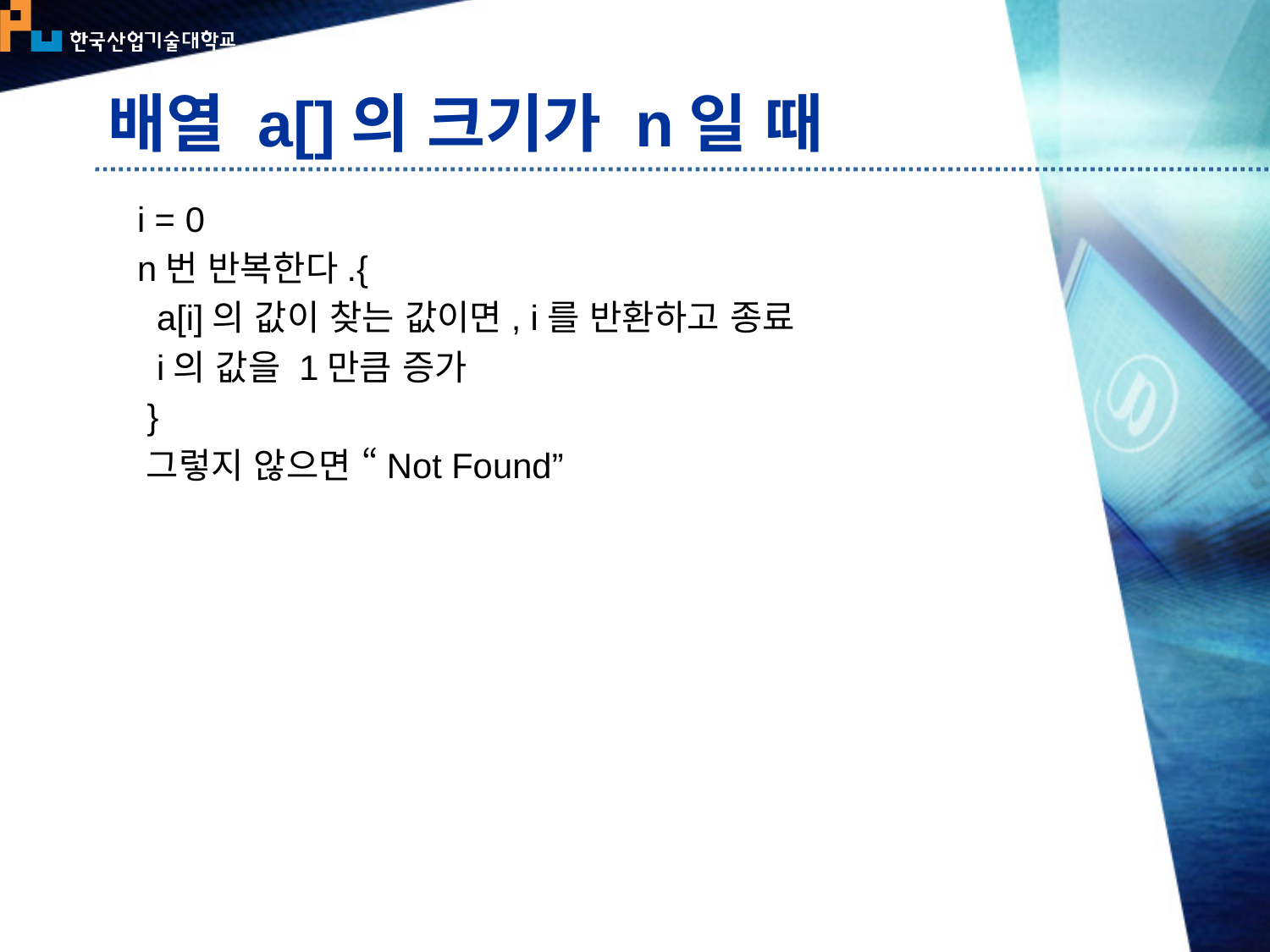

# 배열 a[]의 크기가 n일 때
   i = 0
   n번 반복한다.{
     a[i]의 값이 찾는 값이면, i를 반환하고 종료
     i의 값을 1만큼 증가
    }
   그렇지 않으면 “Not Found”